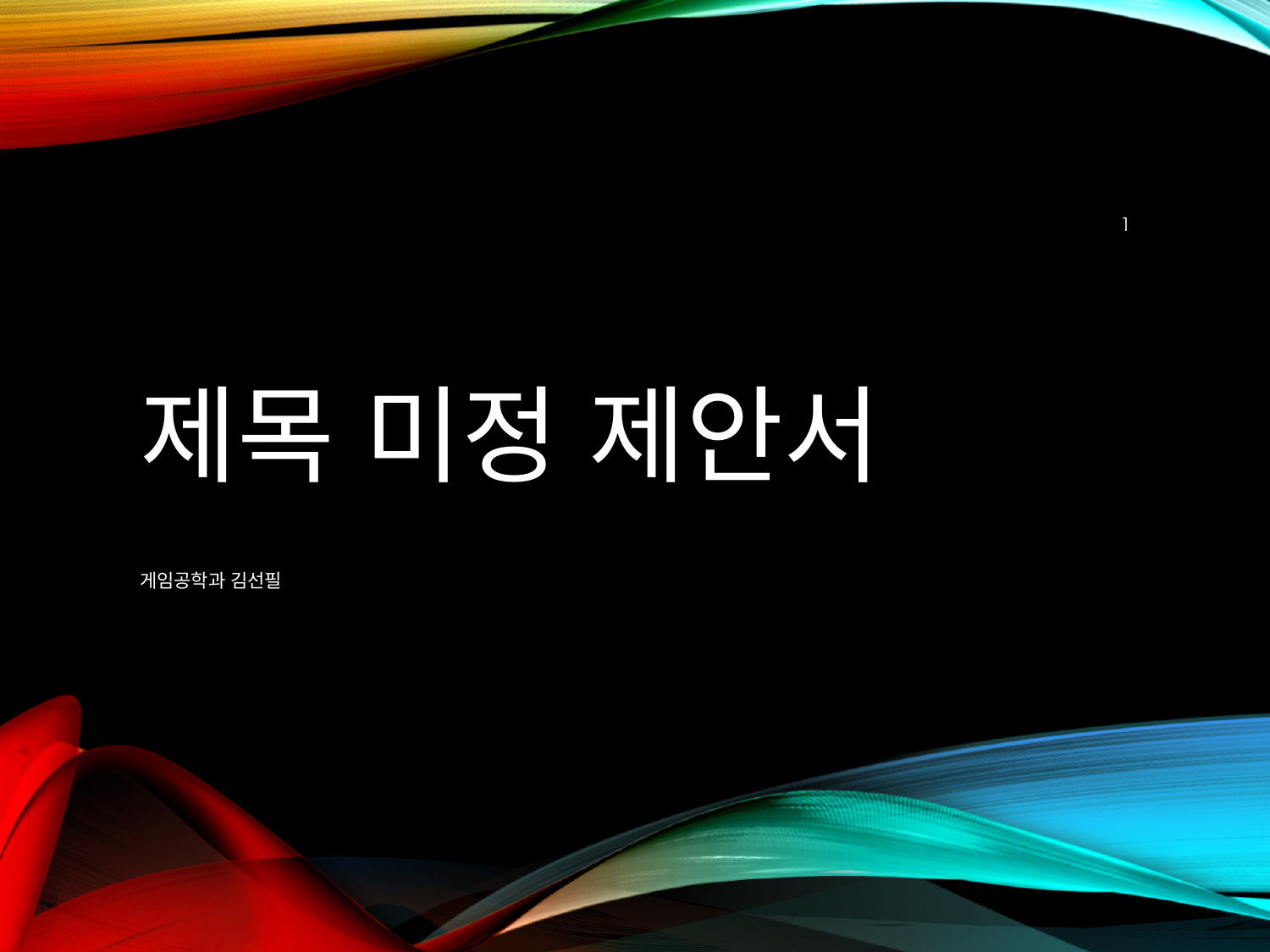

1
# 제목 미정 제안서

게임공학과 김선필